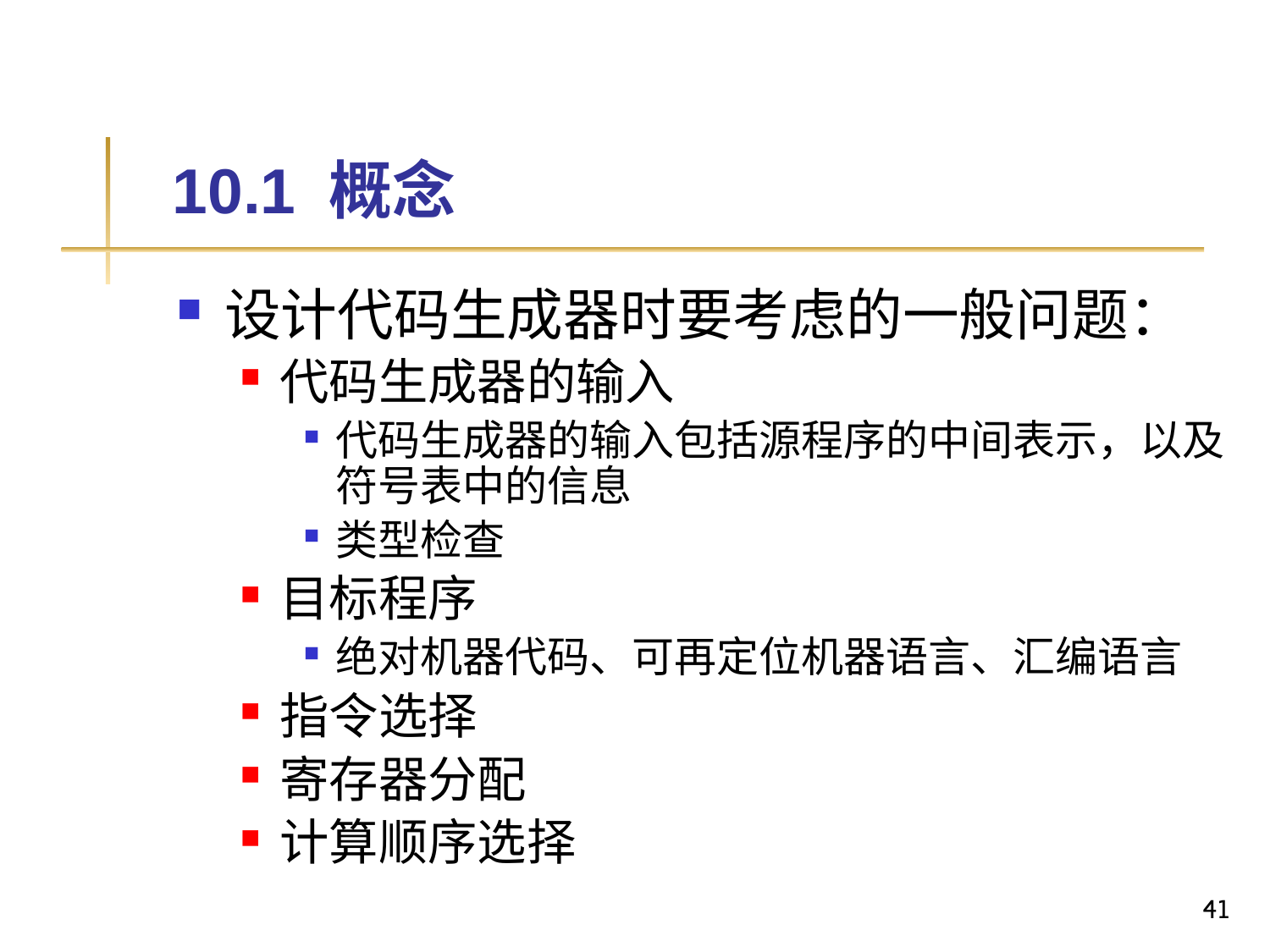

# 10.1 概念
设计代码生成器时要考虑的一般问题：
代码生成器的输入
代码生成器的输入包括源程序的中间表示，以及符号表中的信息
类型检查
目标程序
绝对机器代码、可再定位机器语言、汇编语言
指令选择
寄存器分配
计算顺序选择
41